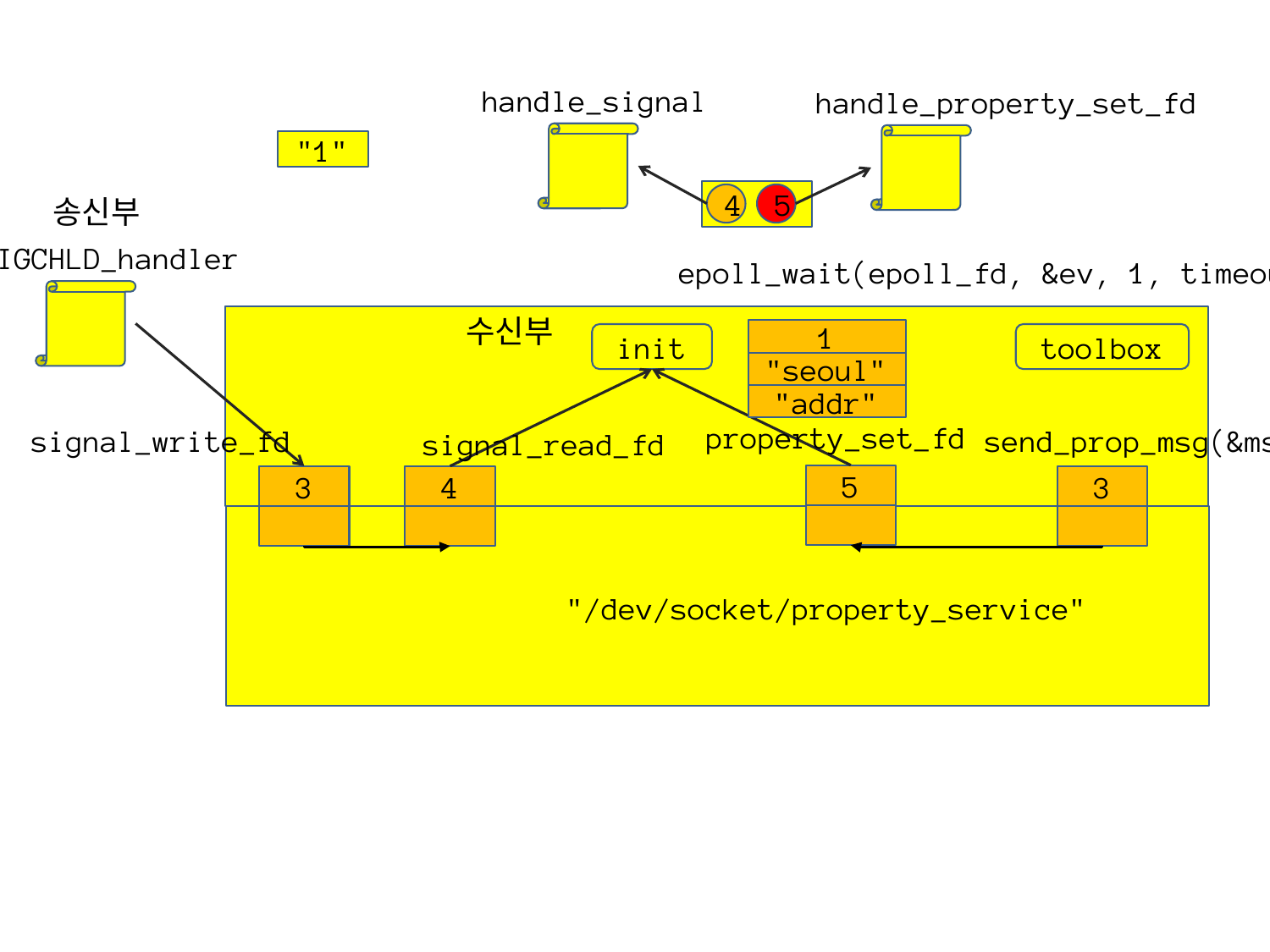

handle_signal
handle_property_set_fd

"1"

4
5
송신부
SIGCHLD_handler
epoll_wait(epoll_fd, &ev, 1, timeout)

수신부

1
init
toolbox
"seoul"
"addr"
property_set_fd
send_prop_msg(&msg);
signal_write_fd
signal_read_fd
5
3
4
3

"/dev/socket/property_service"